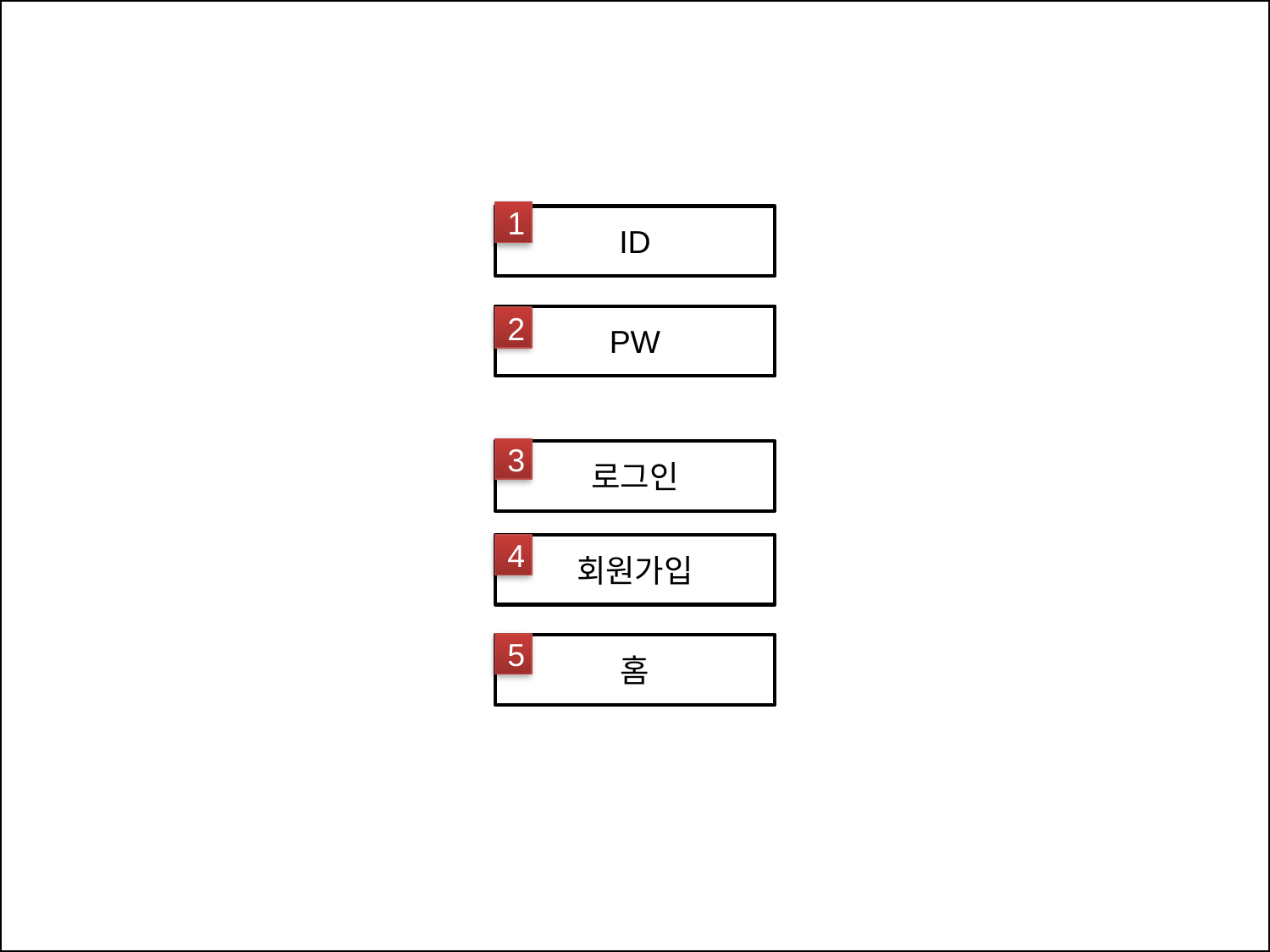

1
ID
PW
2
3
로그인
회원가입
4
5
홈